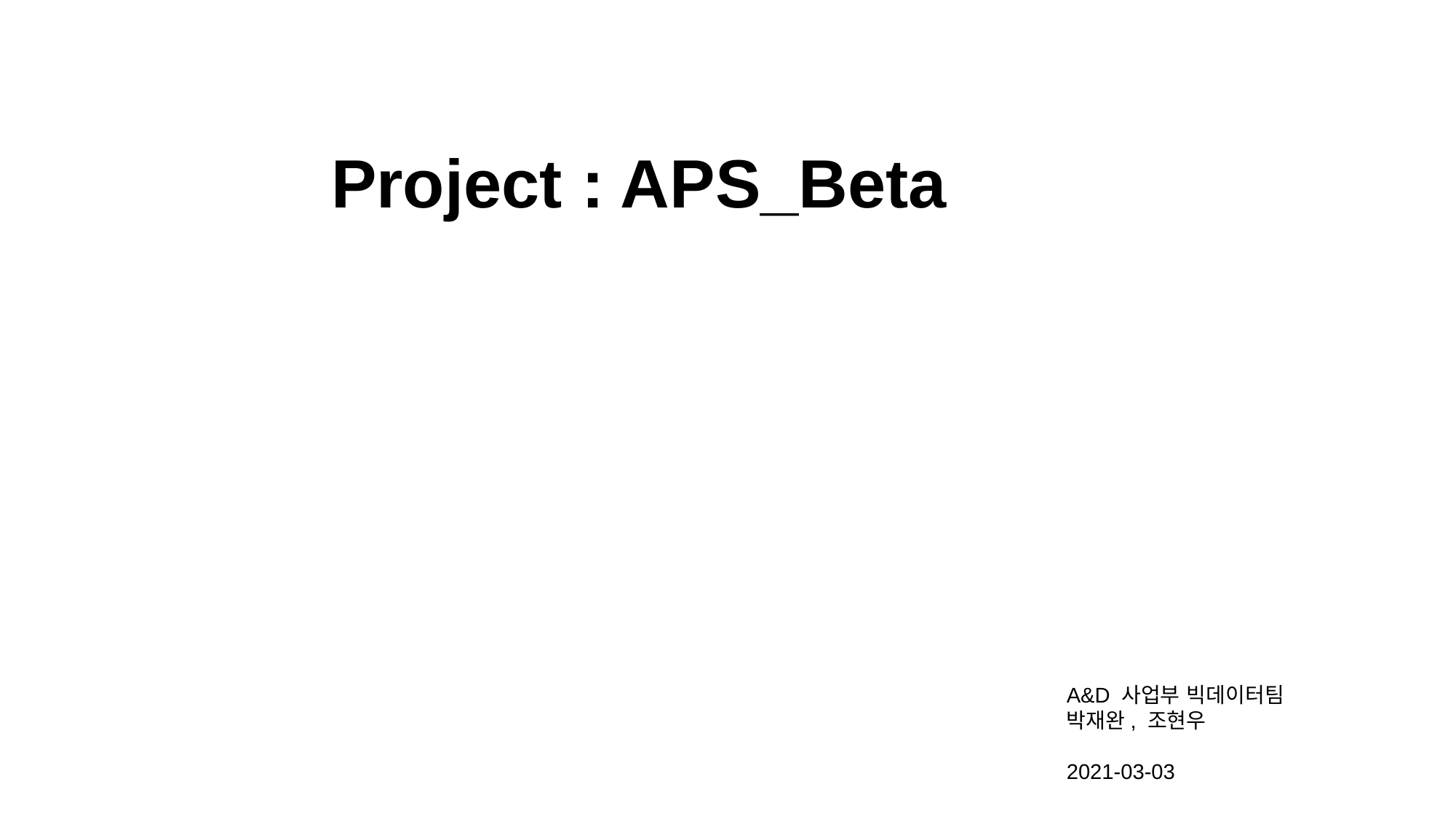

Project : APS_Beta
A&D 사업부 빅데이터팀
박재완, 조현우

2021-03-03